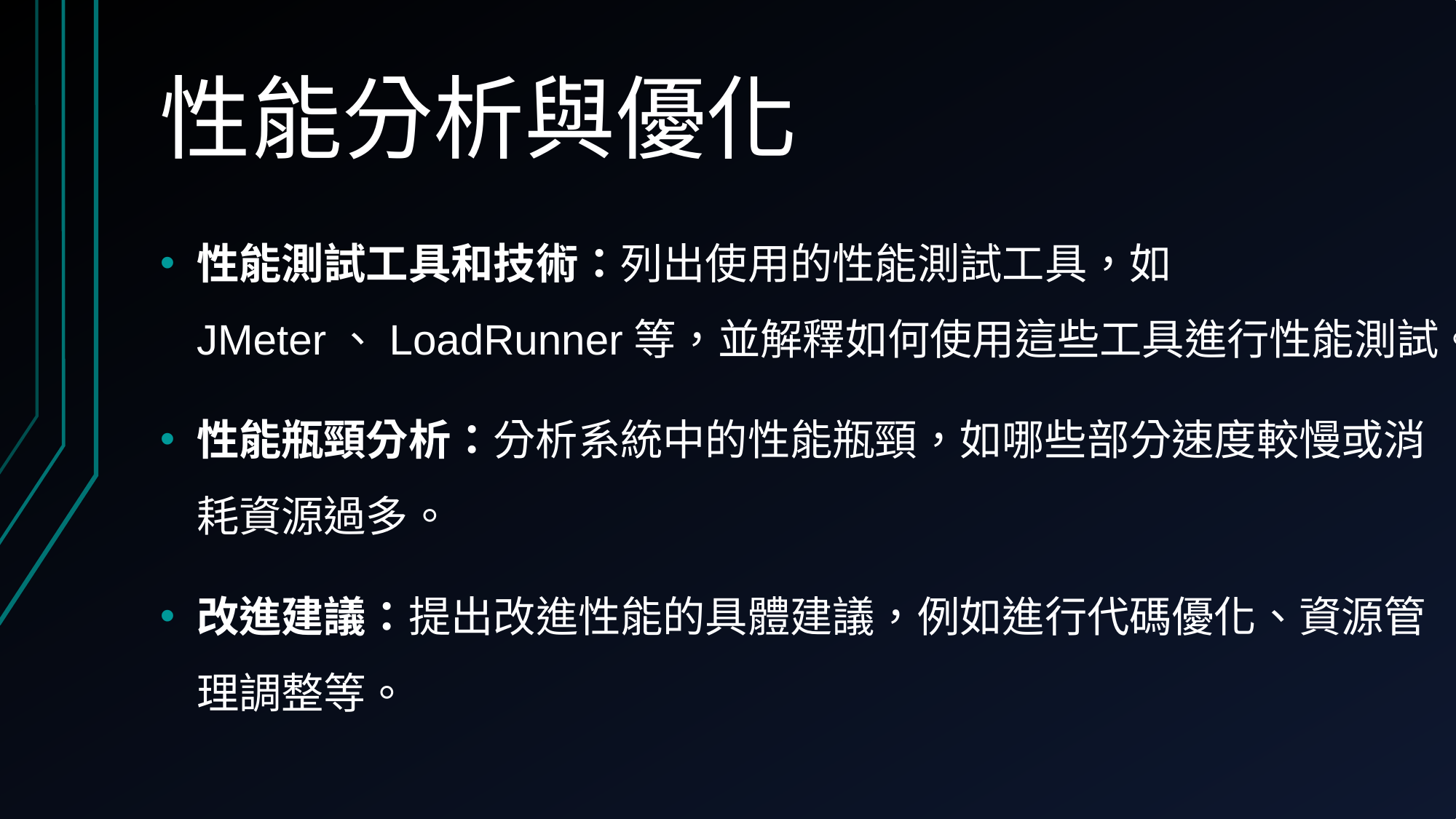

# 性能分析與優化
性能測試工具和技術：列出使用的性能測試工具，如JMeter、LoadRunner等，並解釋如何使用這些工具進行性能測試。
性能瓶頸分析：分析系統中的性能瓶頸，如哪些部分速度較慢或消耗資源過多。
改進建議：提出改進性能的具體建議，例如進行代碼優化、資源管理調整等。